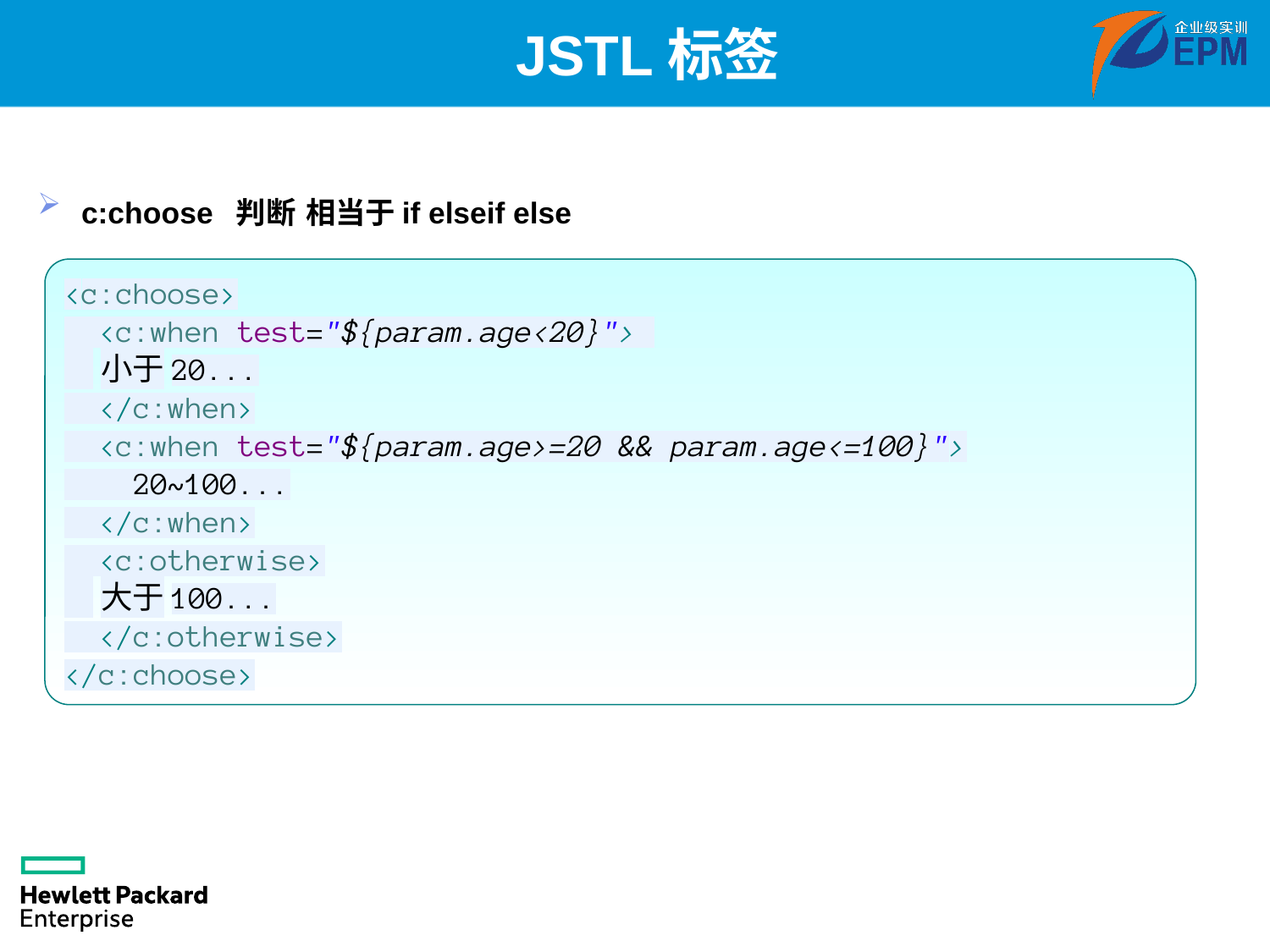

# JSTL标签
c:choose  判断 相当于if elseif else
<c:choose>
  <c:when test="${param.age<20}">
    小于20...
  </c:when>
  <c:when test="${param.age>=20 && param.age<=100}">
    20~100...
  </c:when>
  <c:otherwise>
    大于100...
  </c:otherwise>
</c:choose>